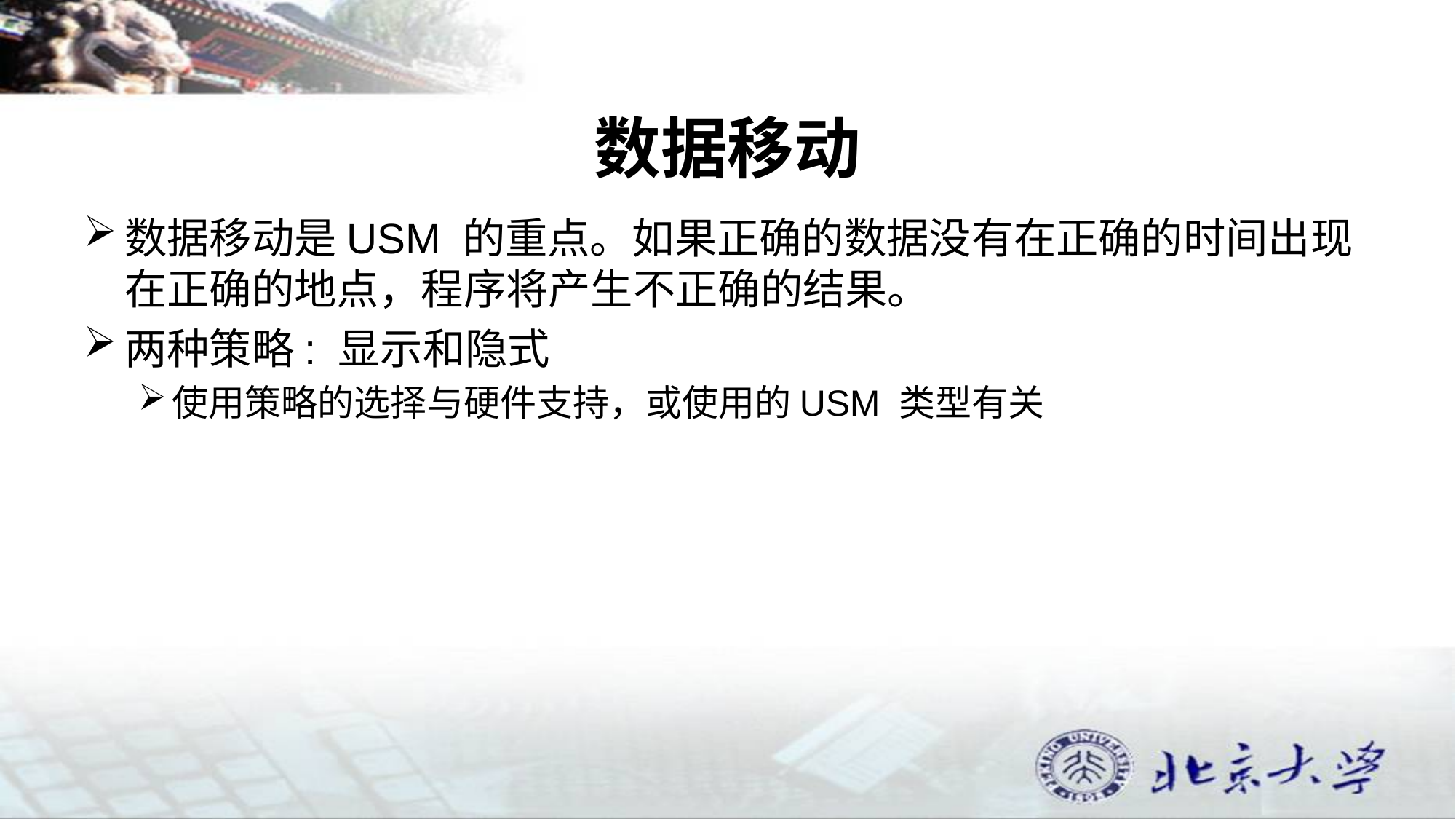

# 数据移动
数据移动是USM 的重点。如果正确的数据没有在正确的时间出现在正确的地点，程序将产生不正确的结果。
两种策略: 显示和隐式
使用策略的选择与硬件支持，或使用的USM 类型有关